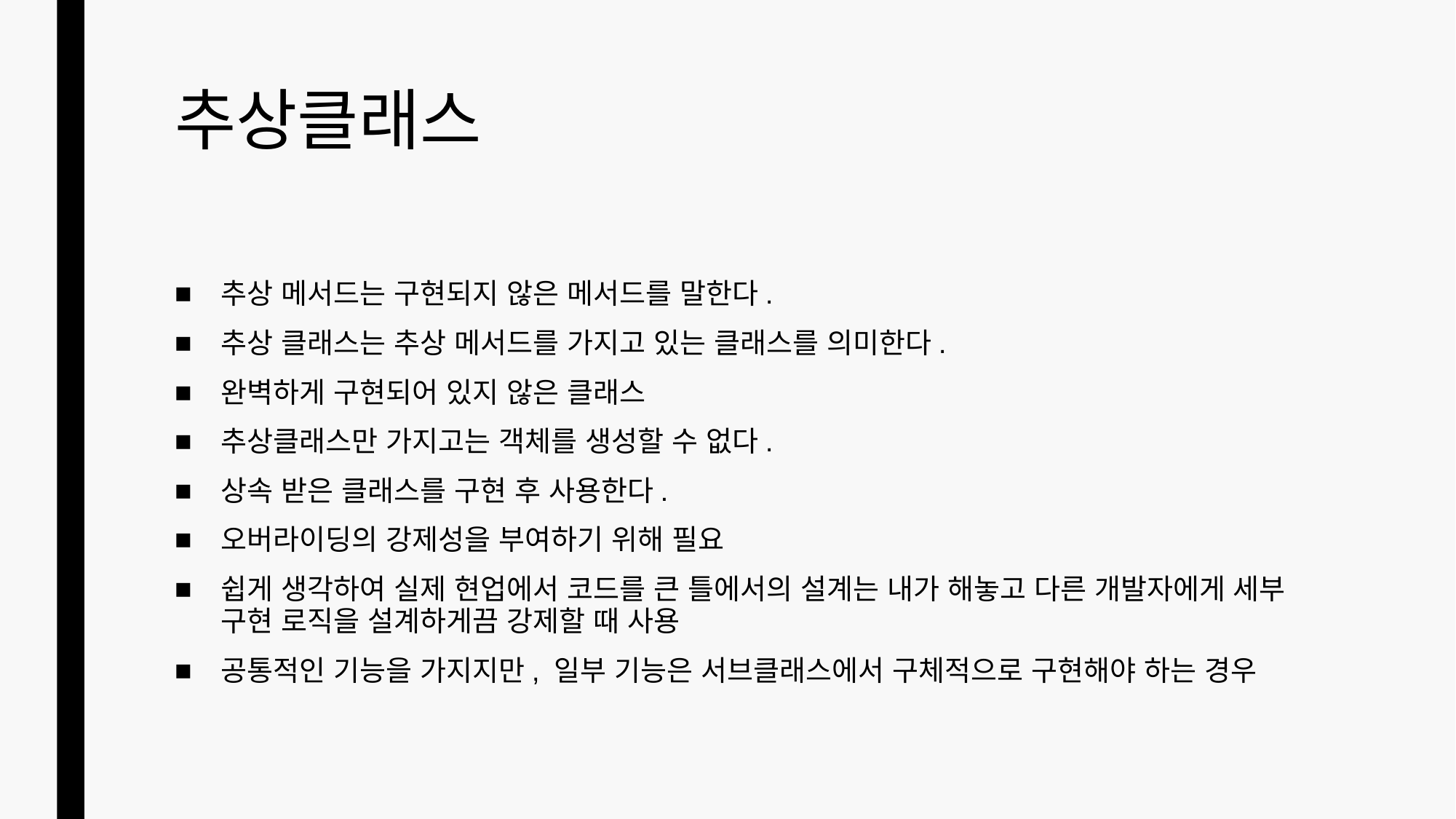

# 추상클래스
추상 메서드는 구현되지 않은 메서드를 말한다.
추상 클래스는 추상 메서드를 가지고 있는 클래스를 의미한다.
완벽하게 구현되어 있지 않은 클래스
추상클래스만 가지고는 객체를 생성할 수 없다.
상속 받은 클래스를 구현 후 사용한다.
오버라이딩의 강제성을 부여하기 위해 필요
쉽게 생각하여 실제 현업에서 코드를 큰 틀에서의 설계는 내가 해놓고 다른 개발자에게 세부 구현 로직을 설계하게끔 강제할 때 사용
공통적인 기능을 가지지만, 일부 기능은 서브클래스에서 구체적으로 구현해야 하는 경우